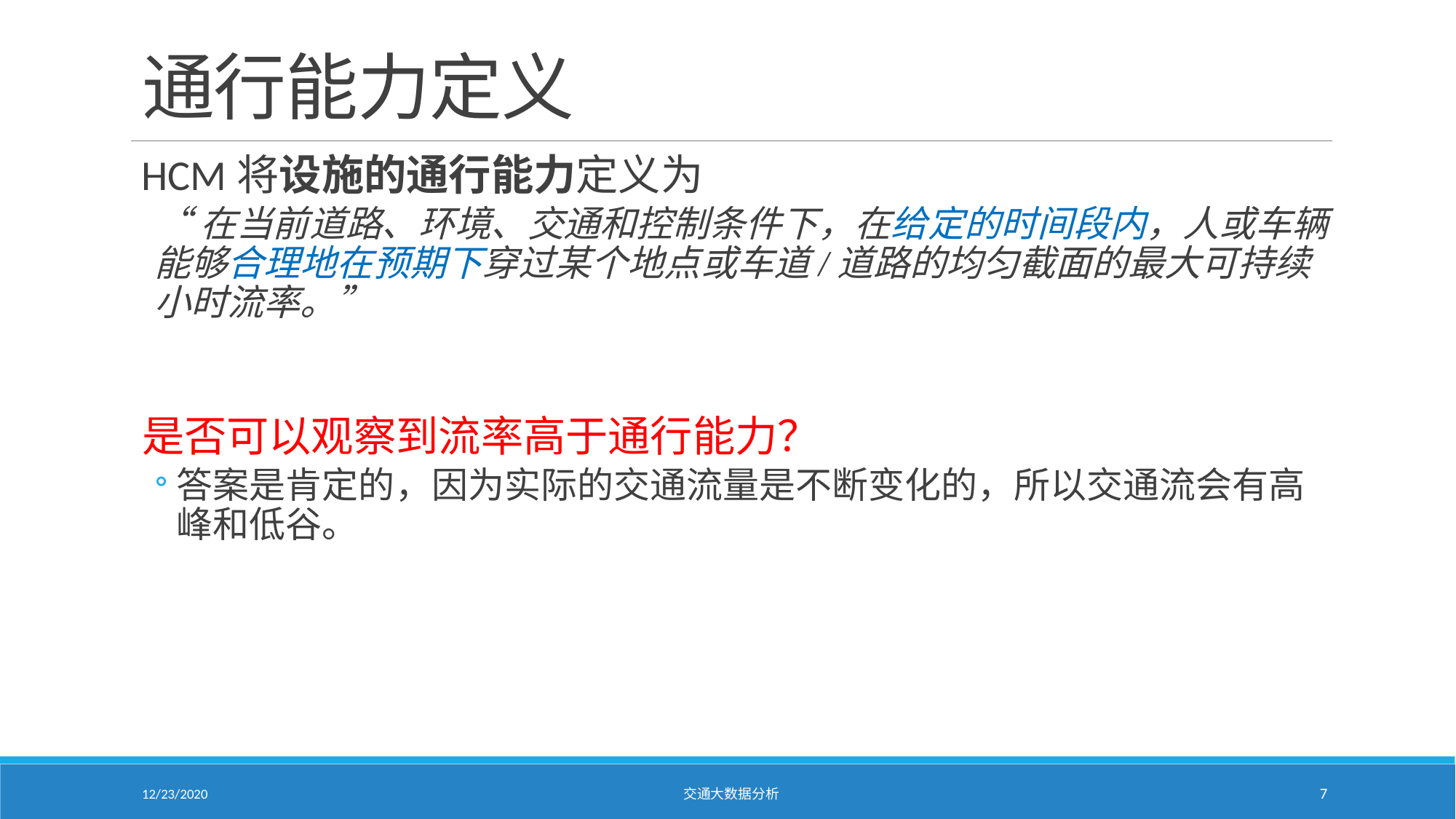

# 通行能力定义
HCM将设施的通行能力定义为
“在当前道路、环境、交通和控制条件下，在给定的时间段内，人或车辆能够合理地在预期下穿过某个地点或车道/道路的均匀截面的最大可持续小时流率。”

是否可以观察到流率高于通行能力？
答案是肯定的，因为实际的交通流量是不断变化的，所以交通流会有高峰和低谷。
12/23/2020
交通大数据分析
7